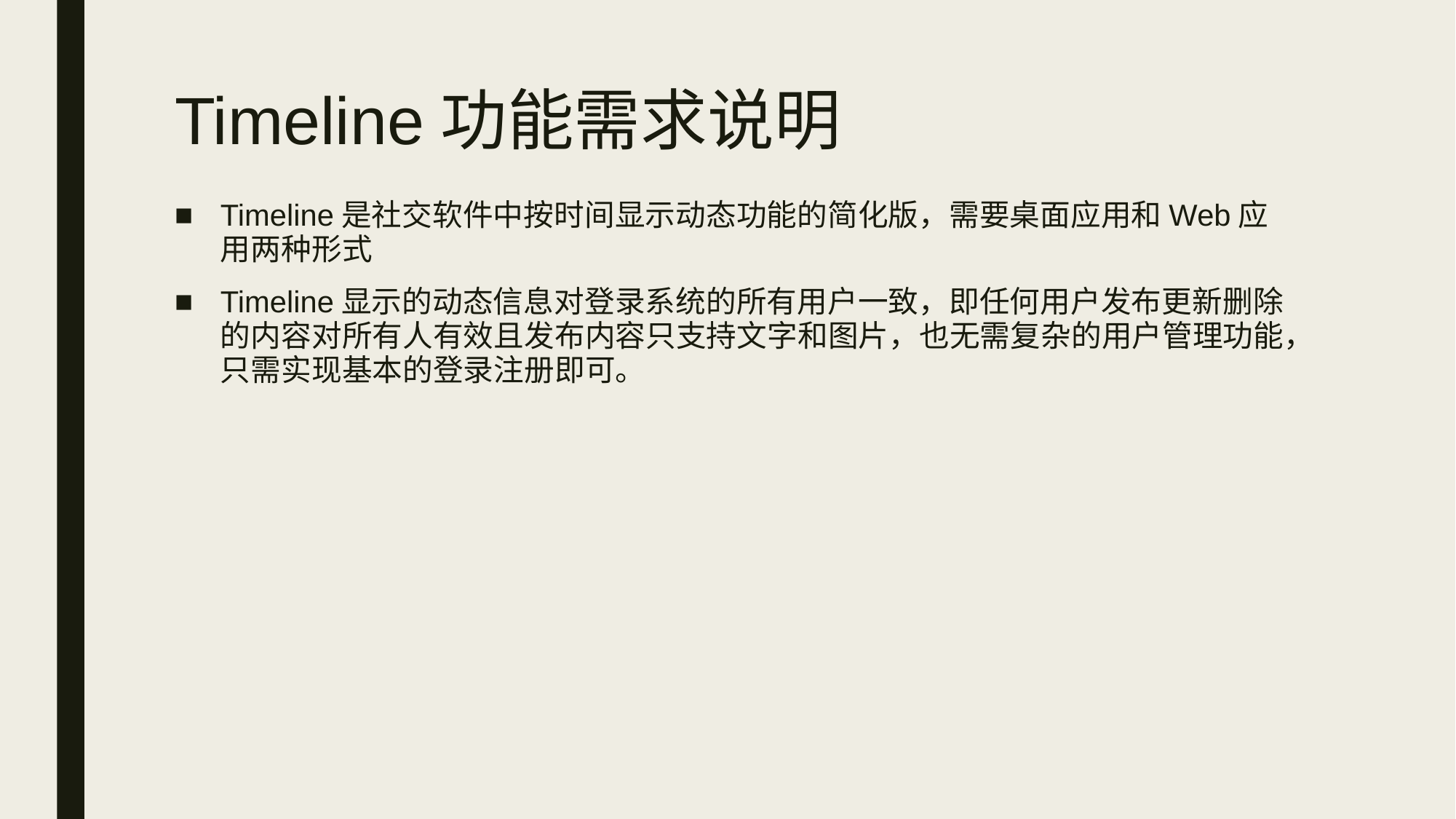

# Timeline功能需求说明
Timeline是社交软件中按时间显示动态功能的简化版，需要桌面应用和Web应用两种形式
Timeline显示的动态信息对登录系统的所有用户一致，即任何用户发布更新删除的内容对所有人有效且发布内容只支持文字和图片，也无需复杂的用户管理功能，只需实现基本的登录注册即可。